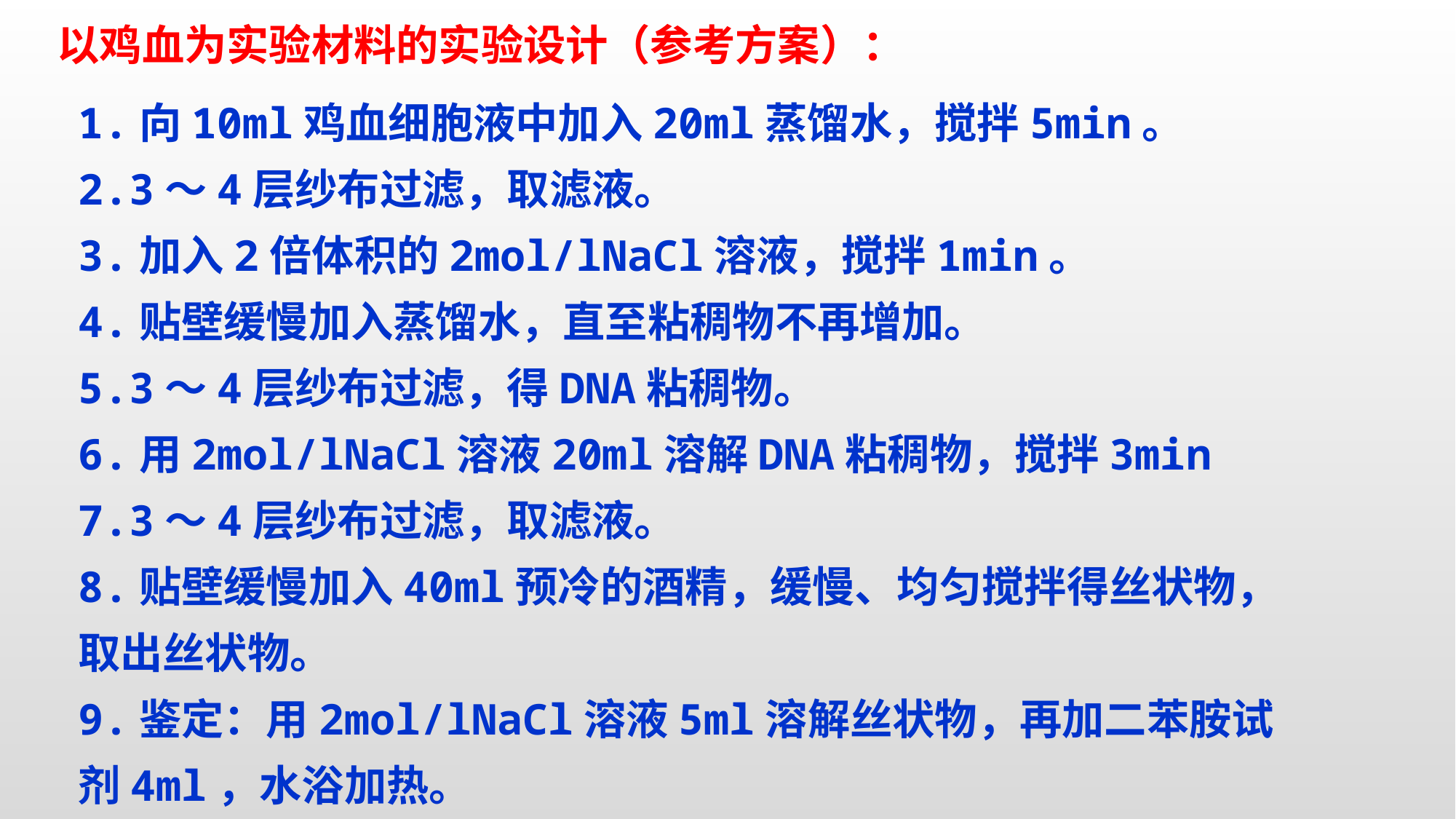

以鸡血为实验材料的实验设计（参考方案）：
1.向10ml鸡血细胞液中加入20ml蒸馏水，搅拌5min。
2.3～4层纱布过滤，取滤液。
3.加入2倍体积的2mol/lNaCl溶液，搅拌1min。
4.贴壁缓慢加入蒸馏水，直至粘稠物不再增加。
5.3～4层纱布过滤，得DNA粘稠物。
6.用2mol/lNaCl溶液20ml溶解DNA粘稠物，搅拌3min
7.3～4层纱布过滤，取滤液。
8.贴壁缓慢加入40ml预冷的酒精，缓慢、均匀搅拌得丝状物，取出丝状物。
9.鉴定：用2mol/lNaCl溶液5ml溶解丝状物，再加二苯胺试剂4ml，水浴加热。